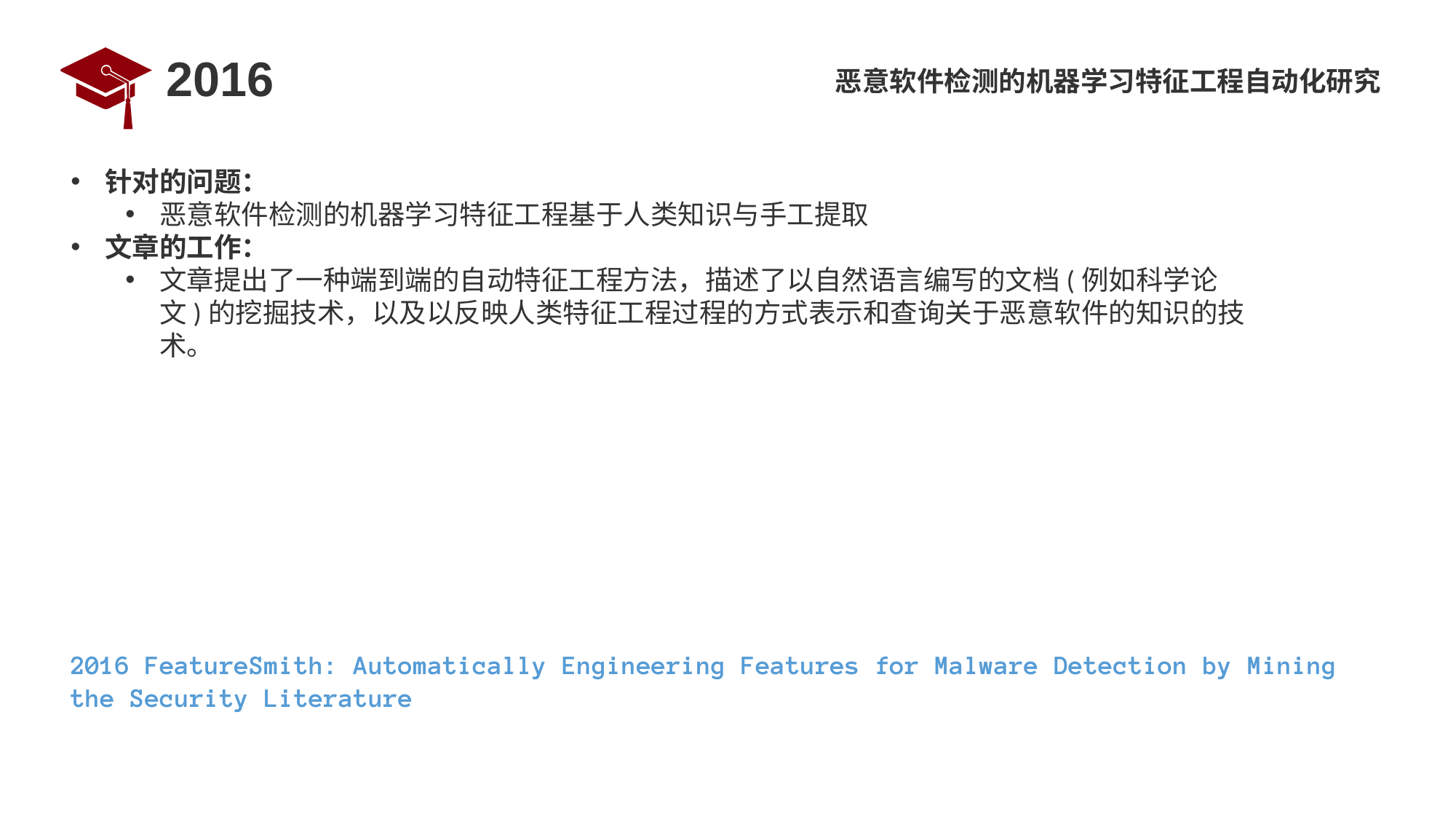

# 2016
恶意软件检测的机器学习特征工程自动化研究
针对的问题：
恶意软件检测的机器学习特征工程基于人类知识与手工提取
文章的工作：
文章提出了一种端到端的自动特征工程方法，描述了以自然语言编写的文档(例如科学论文)的挖掘技术，以及以反映人类特征工程过程的方式表示和查询关于恶意软件的知识的技术。
2016 FeatureSmith: Automatically Engineering Features for Malware Detection by Mining the Security Literature